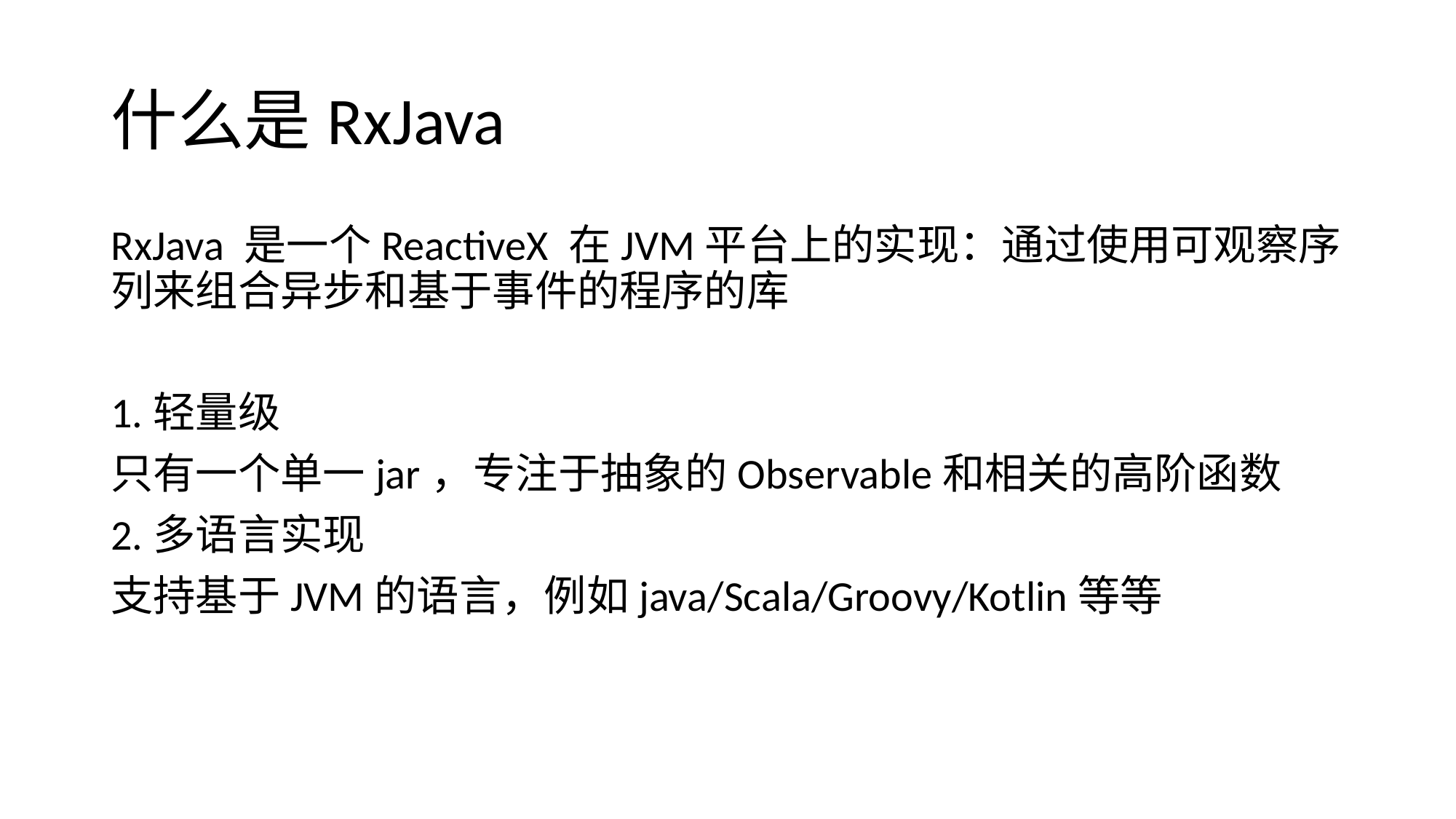

# 什么是RxJava
RxJava 是一个ReactiveX 在JVM平台上的实现：通过使用可观察序列来组合异步和基于事件的程序的库

1.轻量级
只有一个单一jar，专注于抽象的Observable和相关的高阶函数
2.多语言实现
支持基于JVM的语言，例如java/Scala/Groovy/Kotlin等等